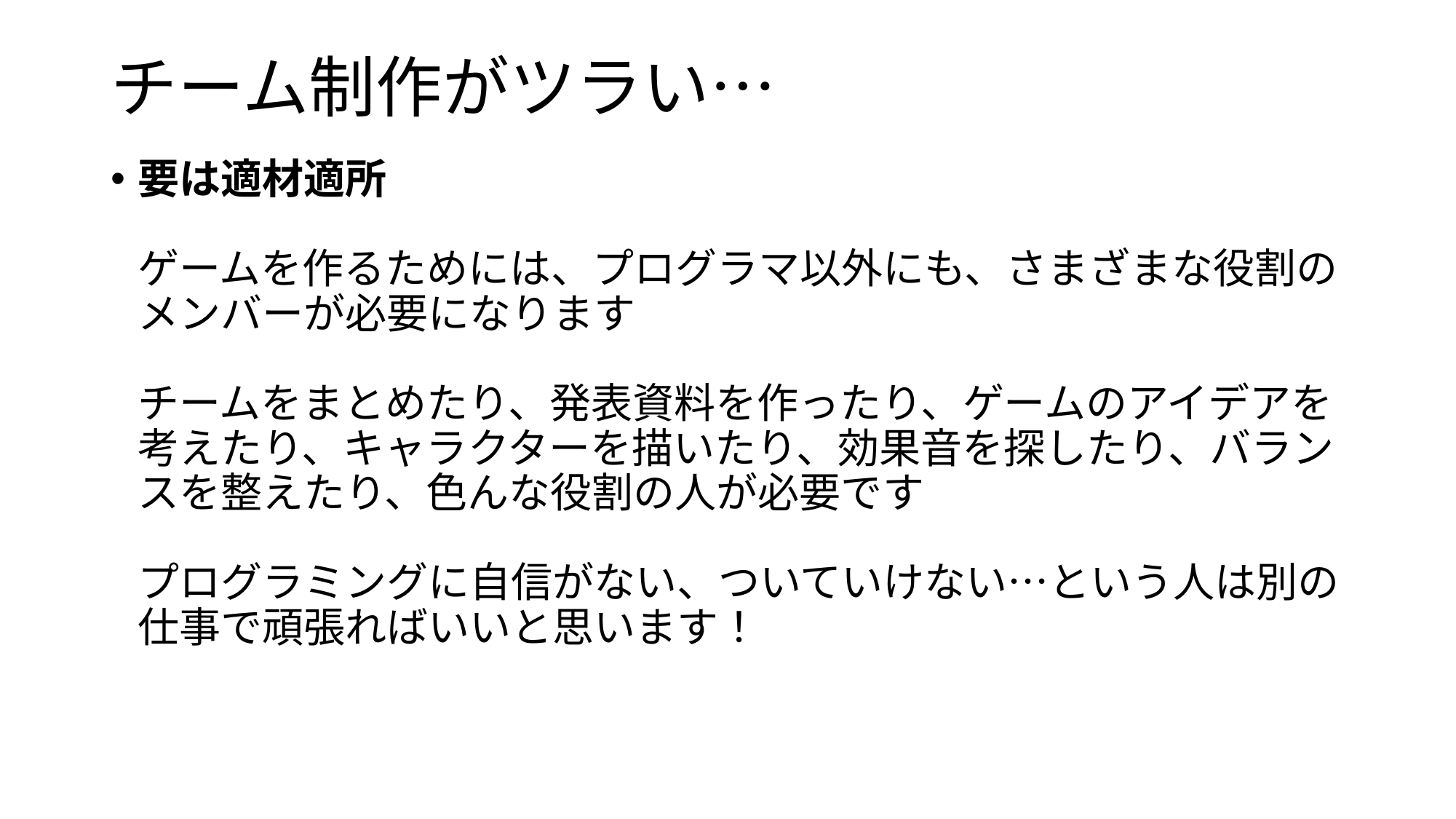

# チーム制作がツラい…
要は適材適所
ゲームを作るためには、プログラマ以外にも、さまざまな役割の
メンバーが必要になります
チームをまとめたり、発表資料を作ったり、ゲームのアイデアを
考えたり、キャラクターを描いたり、効果音を探したり、バランスを整えたり、色んな役割の人が必要です
プログラミングに自信がない、ついていけない…という人は別の仕事で頑張ればいいと思います！